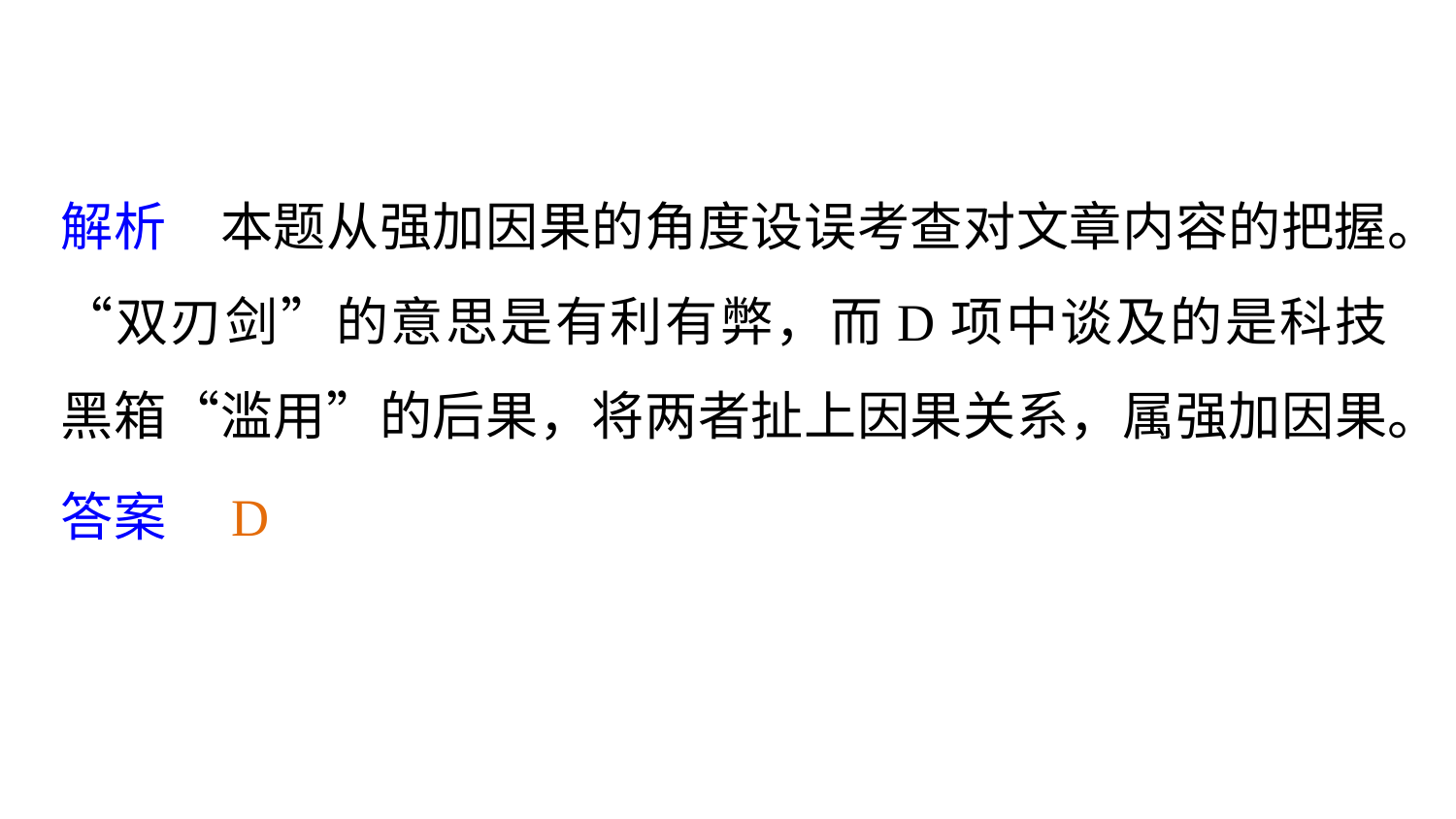

解析　本题从强加因果的角度设误考查对文章内容的把握。“双刃剑”的意思是有利有弊，而D项中谈及的是科技黑箱“滥用”的后果，将两者扯上因果关系，属强加因果。
答案　D